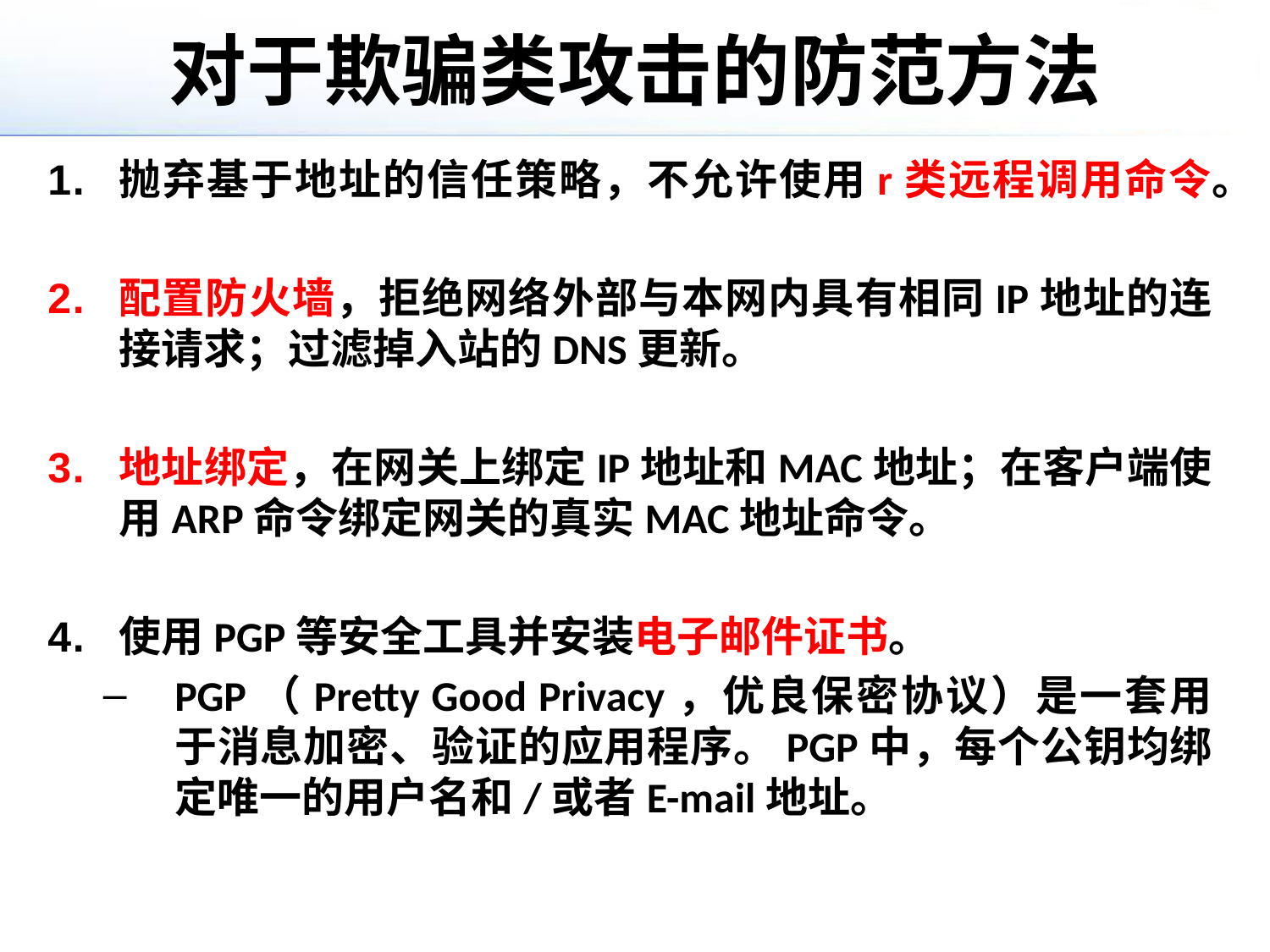

# 对于欺骗类攻击的防范方法
抛弃基于地址的信任策略，不允许使用r类远程调用命令。

配置防火墙，拒绝网络外部与本网内具有相同IP地址的连接请求；过滤掉入站的DNS更新。

地址绑定，在网关上绑定IP地址和MAC地址；在客户端使用ARP命令绑定网关的真实MAC地址命令。

使用PGP等安全工具并安装电子邮件证书。
PGP（Pretty Good Privacy，优良保密协议）是一套用于消息加密、验证的应用程序。PGP中，每个公钥均绑定唯一的用户名和/或者E-mail地址。